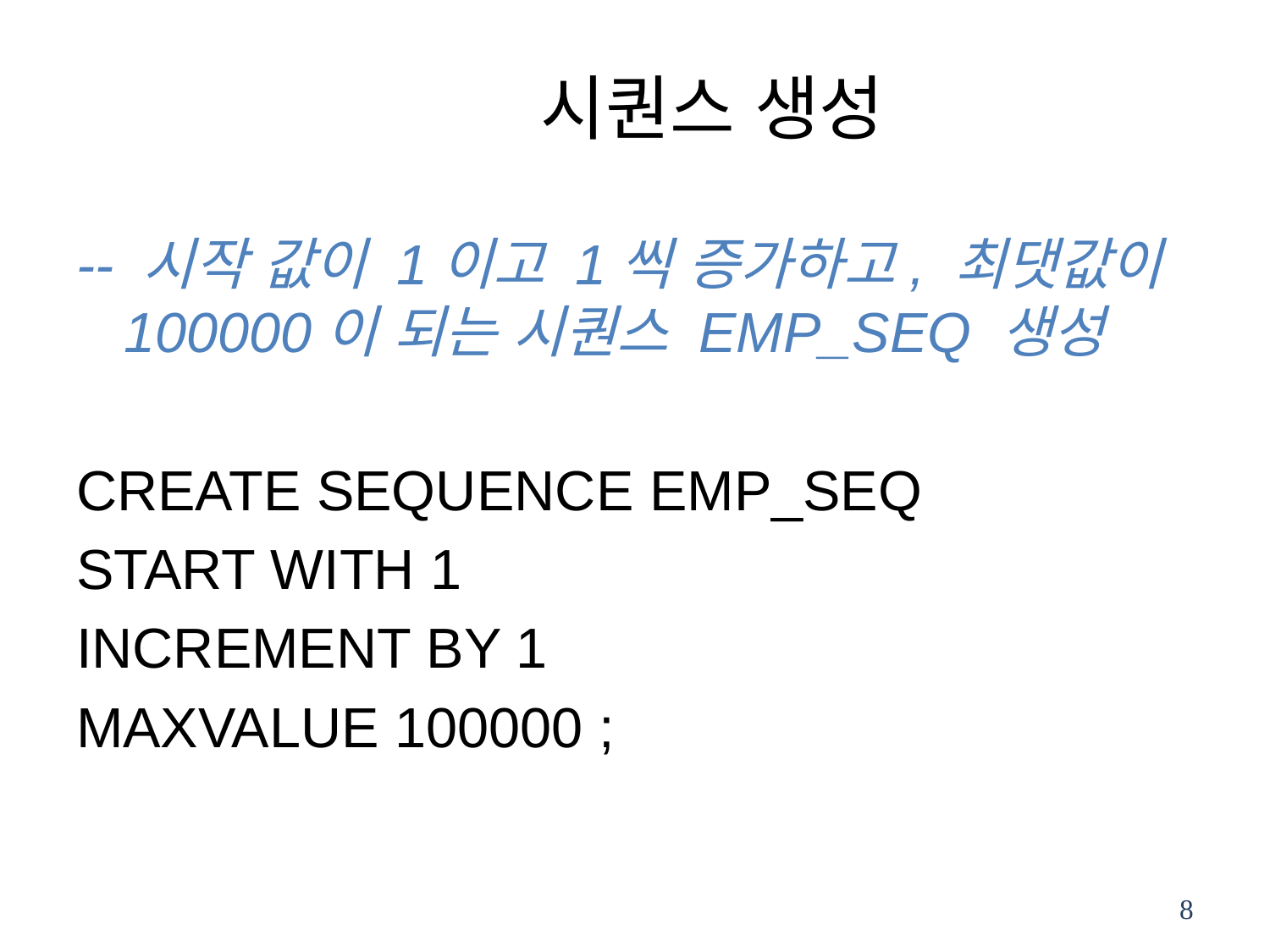

# 시퀀스 생성
-- 시작 값이 1이고 1씩 증가하고, 최댓값이 100000이 되는 시퀀스 EMP_SEQ 생성

CREATE SEQUENCE EMP_SEQ
START WITH 1
INCREMENT BY 1
MAXVALUE 100000 ;
8